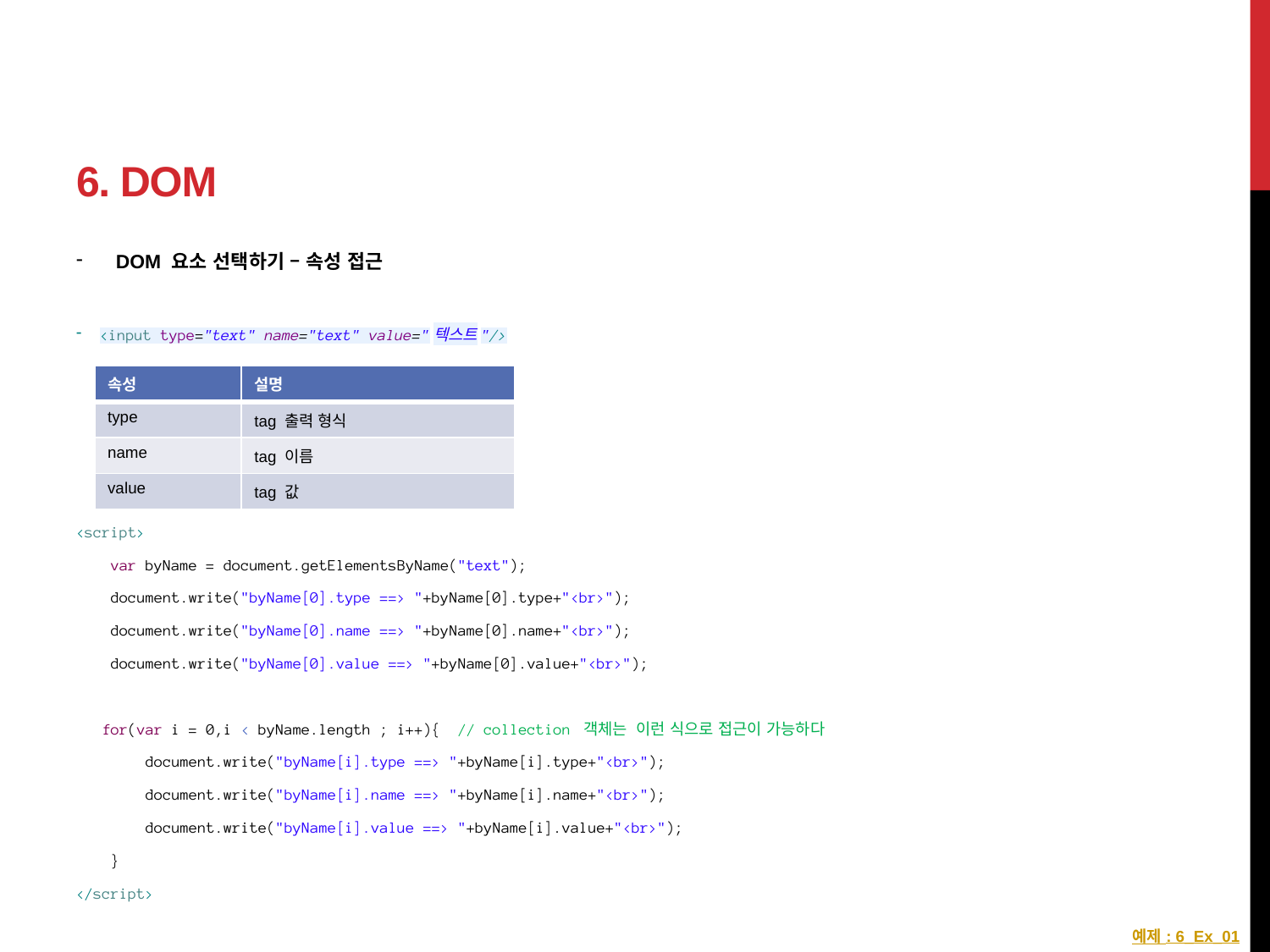

# 6. DOM
DOM 요소 선택하기 – 속성 접근
<input type="text" name="text" value="텍스트"/>

<script>
    var byName = document.getElementsByName("text");
    document.write("byName[0].type ==> "+byName[0].type+"<br>");
    document.write("byName[0].name ==> "+byName[0].name+"<br>");
    document.write("byName[0].value ==> "+byName[0].value+"<br>");

   for(var i = 0,i < byName.length ; i++){  // collection 객체는  이런 식으로 접근이 가능하다
        document.write("byName[i].type ==> "+byName[i].type+"<br>");
        document.write("byName[i].name ==> "+byName[i].name+"<br>");
        document.write("byName[i].value ==> "+byName[i].value+"<br>");
    }
</script>

| 속성 | 설명 |
| --- | --- |
| type | tag 출력 형식 |
| name | tag 이름 |
| value | tag 값 |
예제 : 6_Ex_01